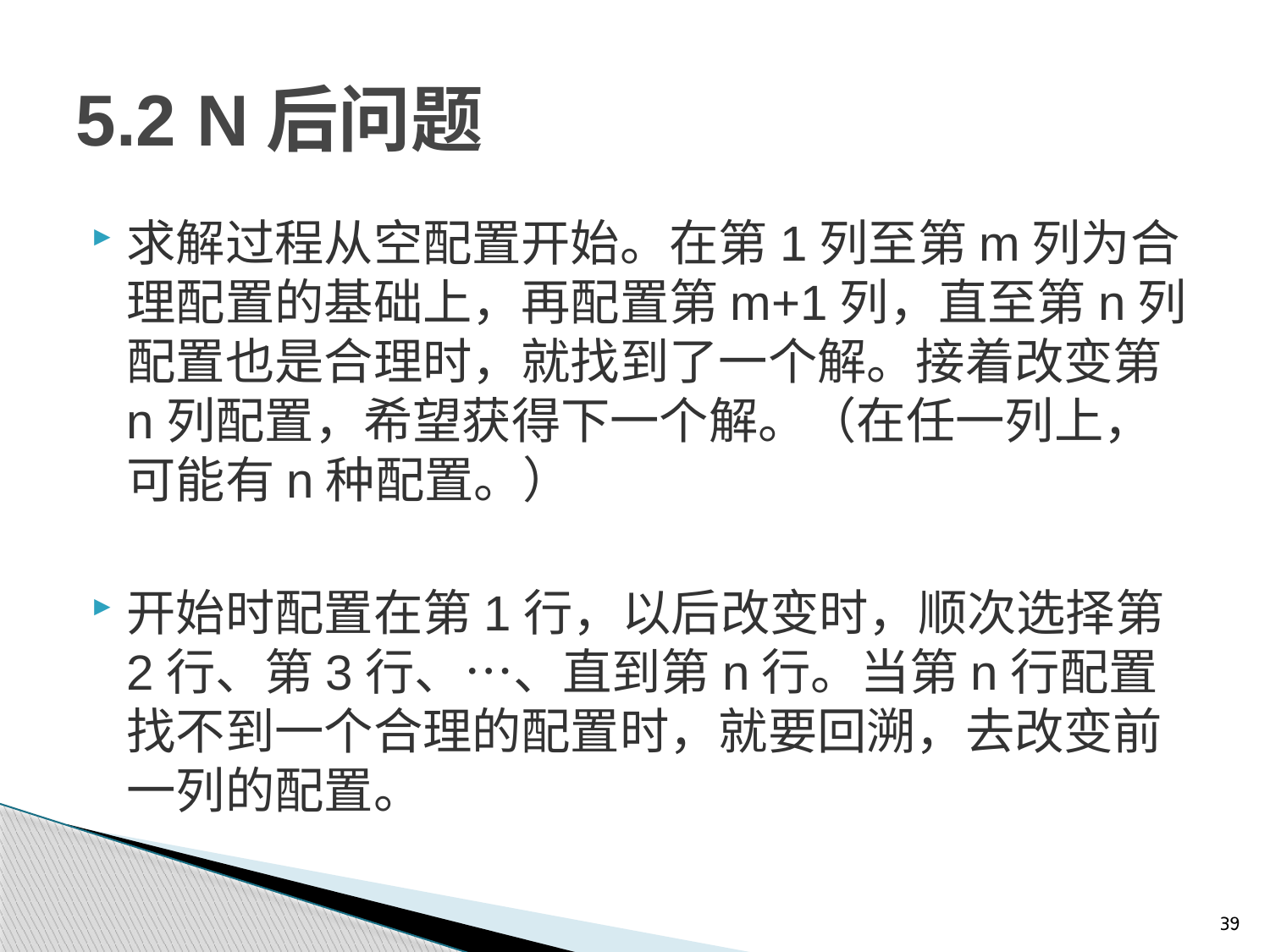

# 5.2 N后问题
求解过程从空配置开始。在第1列至第m列为合理配置的基础上，再配置第m+1列，直至第n列配置也是合理时，就找到了一个解。接着改变第n列配置，希望获得下一个解。（在任一列上，可能有n种配置。）

开始时配置在第1行，以后改变时，顺次选择第2行、第3行、…、直到第n行。当第n行配置找不到一个合理的配置时，就要回溯，去改变前一列的配置。
39